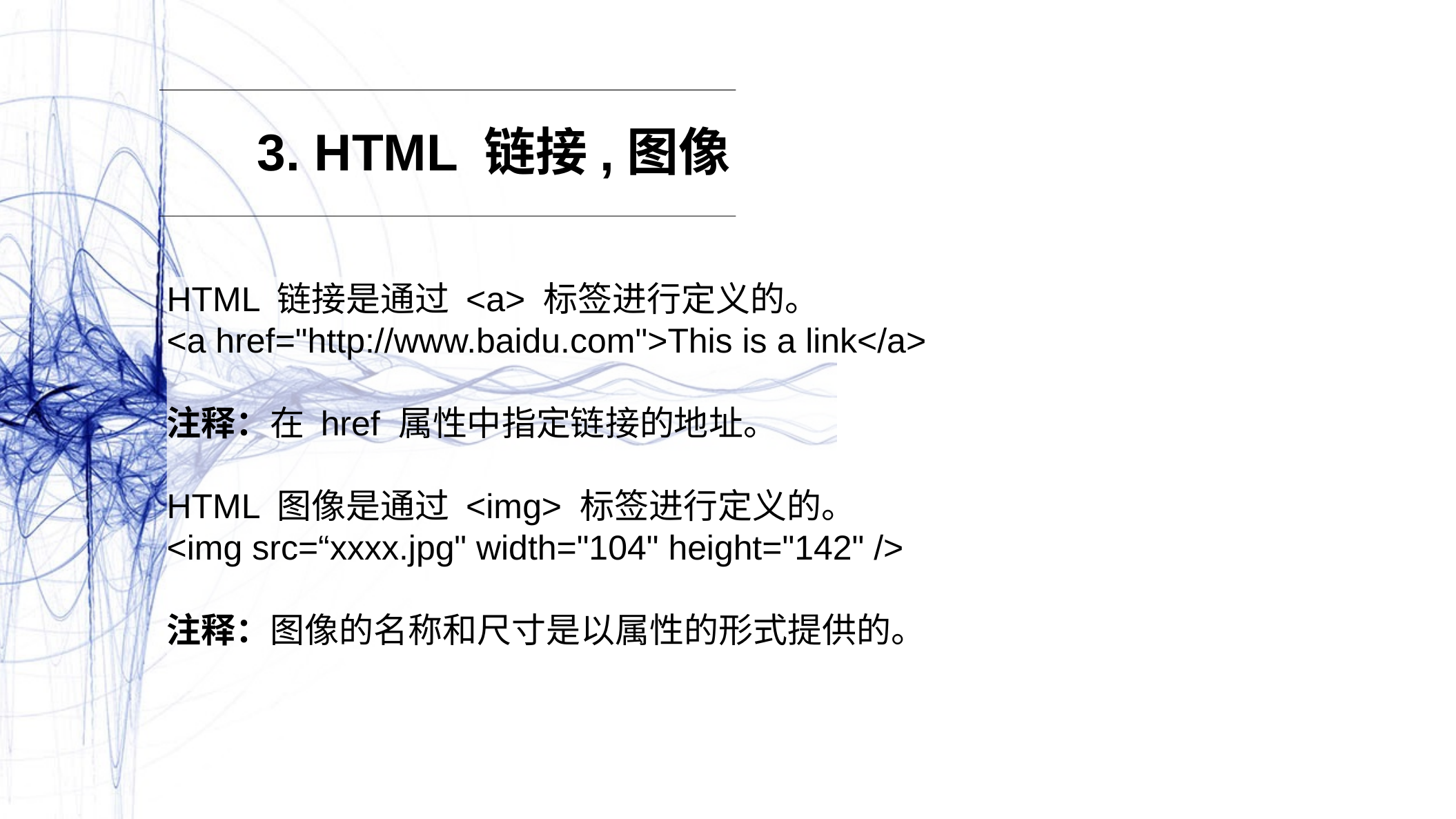

3. HTML 链接,图像

HTML 链接是通过 <a> 标签进行定义的。
<a href="http://www.baidu.com">This is a link</a>

注释：在 href 属性中指定链接的地址。

HTML 图像是通过 <img> 标签进行定义的。
<img src=“xxxx.jpg" width="104" height="142" />

注释：图像的名称和尺寸是以属性的形式提供的。